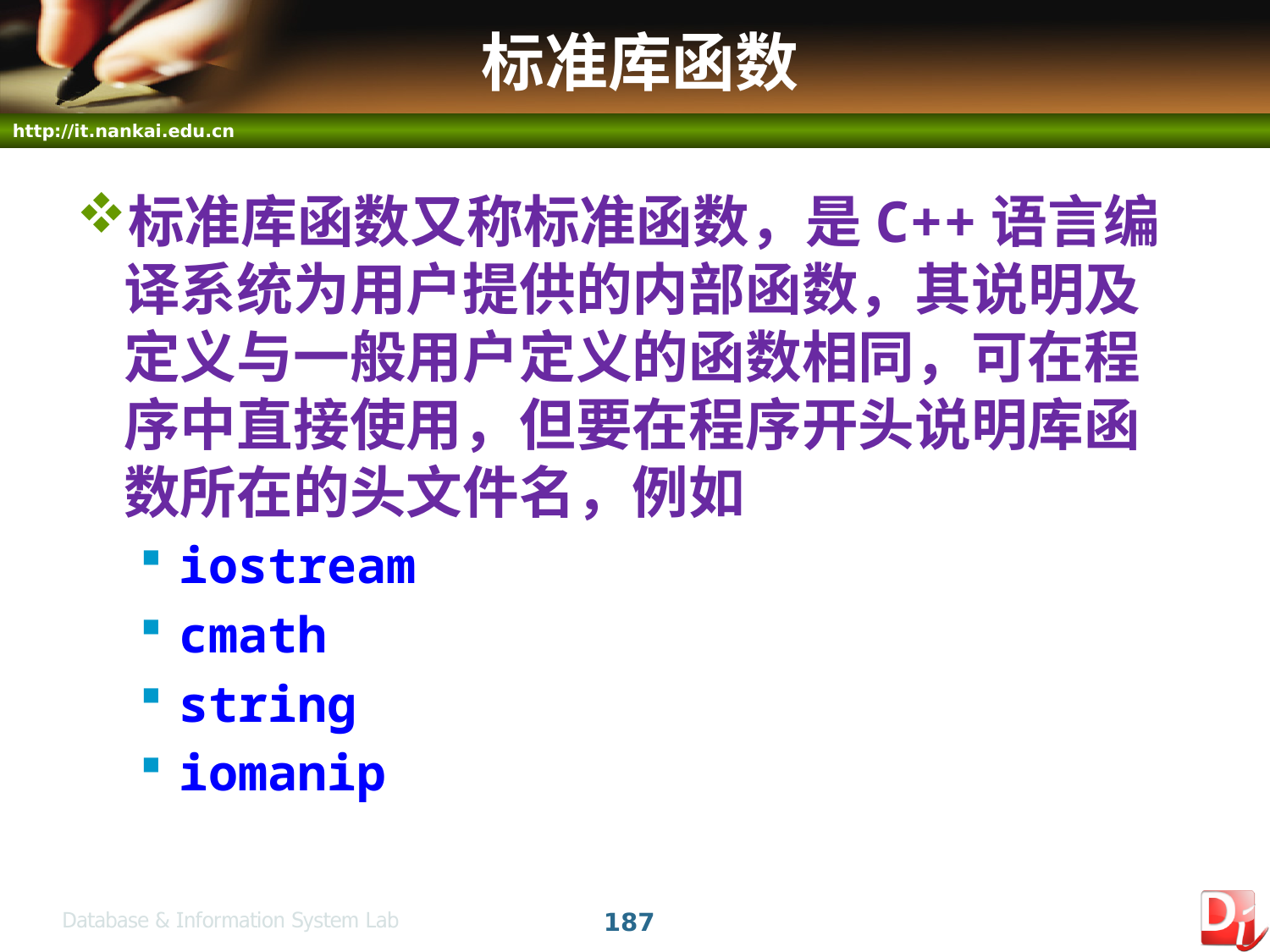

# 标准库函数
标准库函数又称标准函数，是C++语言编译系统为用户提供的内部函数，其说明及定义与一般用户定义的函数相同，可在程序中直接使用，但要在程序开头说明库函数所在的头文件名，例如
iostream
cmath
string
iomanip
187
Database & Information System Lab